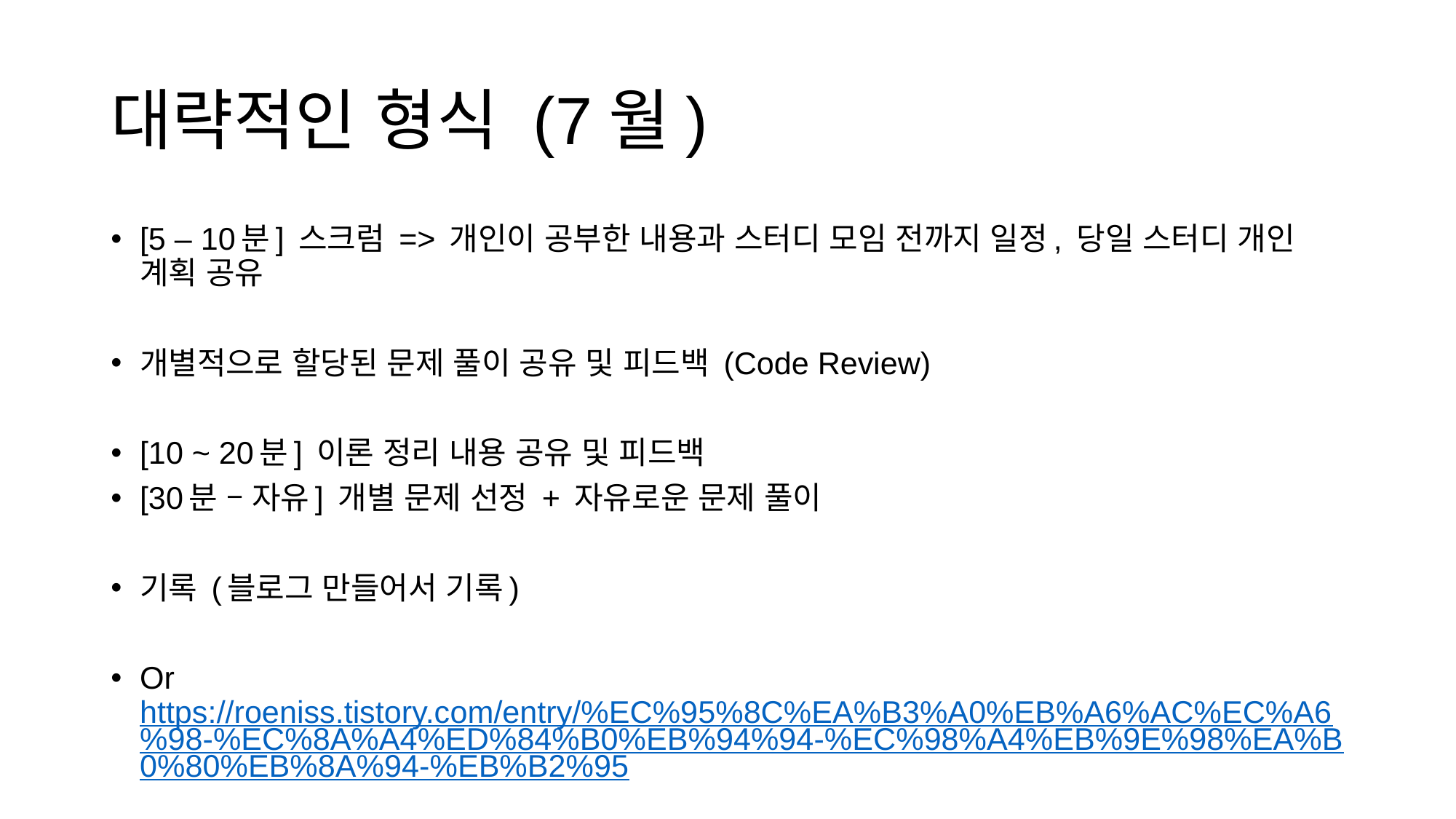

# 대략적인 형식 (7월)
[5 – 10분] 스크럼 => 개인이 공부한 내용과 스터디 모임 전까지 일정, 당일 스터디 개인 계획 공유

개별적으로 할당된 문제 풀이 공유 및 피드백 (Code Review)

[10 ~ 20분] 이론 정리 내용 공유 및 피드백
[30분 – 자유] 개별 문제 선정 + 자유로운 문제 풀이

기록 (블로그 만들어서 기록)

Or https://roeniss.tistory.com/entry/%EC%95%8C%EA%B3%A0%EB%A6%AC%EC%A6%98-%EC%8A%A4%ED%84%B0%EB%94%94-%EC%98%A4%EB%9E%98%EA%B0%80%EB%8A%94-%EB%B2%95